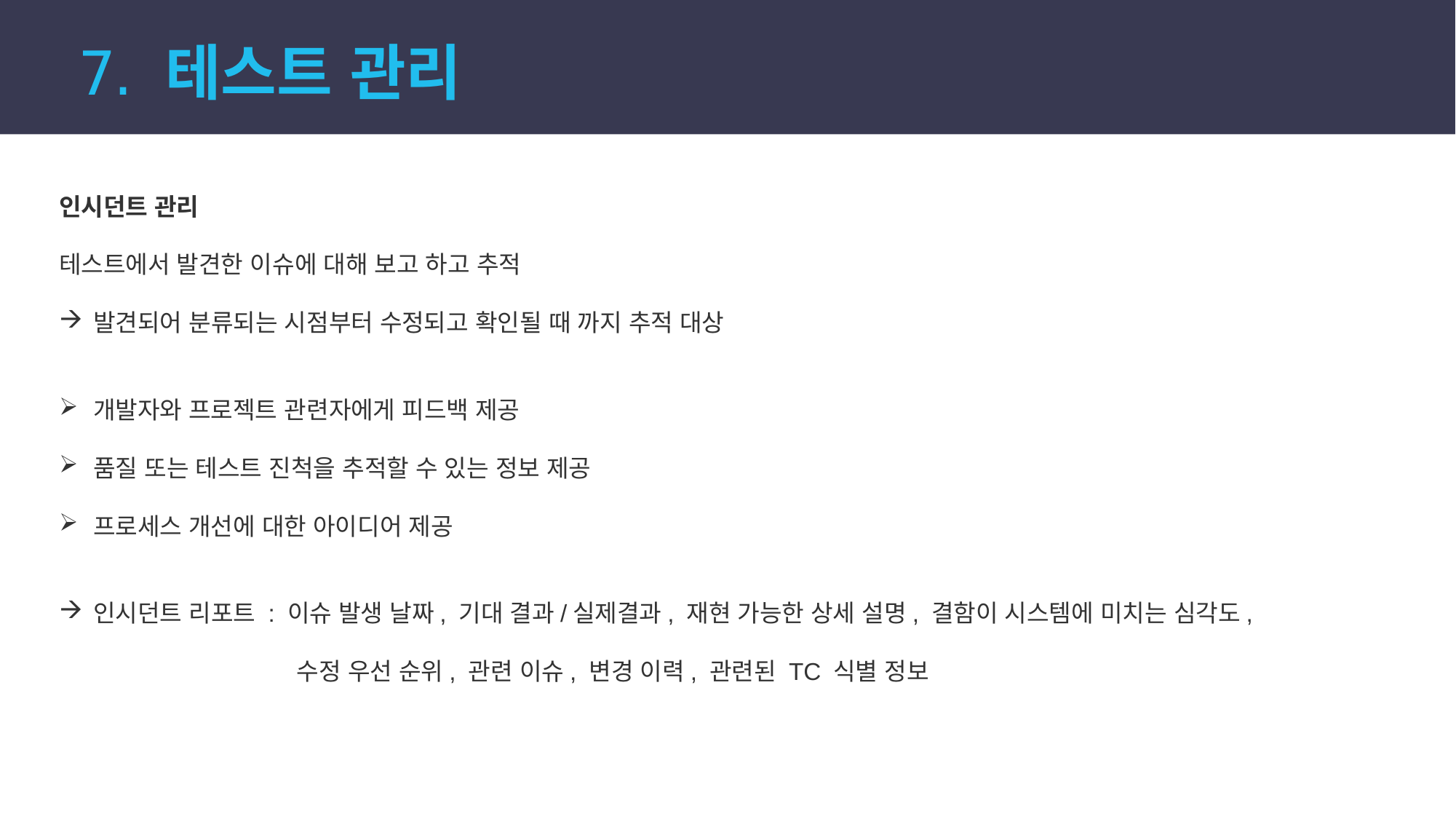

7. 테스트 관리
인시던트 관리

테스트에서 발견한 이슈에 대해 보고 하고 추적

발견되어 분류되는 시점부터 수정되고 확인될 때 까지 추적 대상

개발자와 프로젝트 관련자에게 피드백 제공

품질 또는 테스트 진척을 추적할 수 있는 정보 제공

프로세스 개선에 대한 아이디어 제공

인시던트 리포트 : 이슈 발생 날짜, 기대 결과/실제결과, 재현 가능한 상세 설명, 결함이 시스템에 미치는 심각도,

		  수정 우선 순위, 관련 이슈, 변경 이력, 관련된 TC 식별 정보